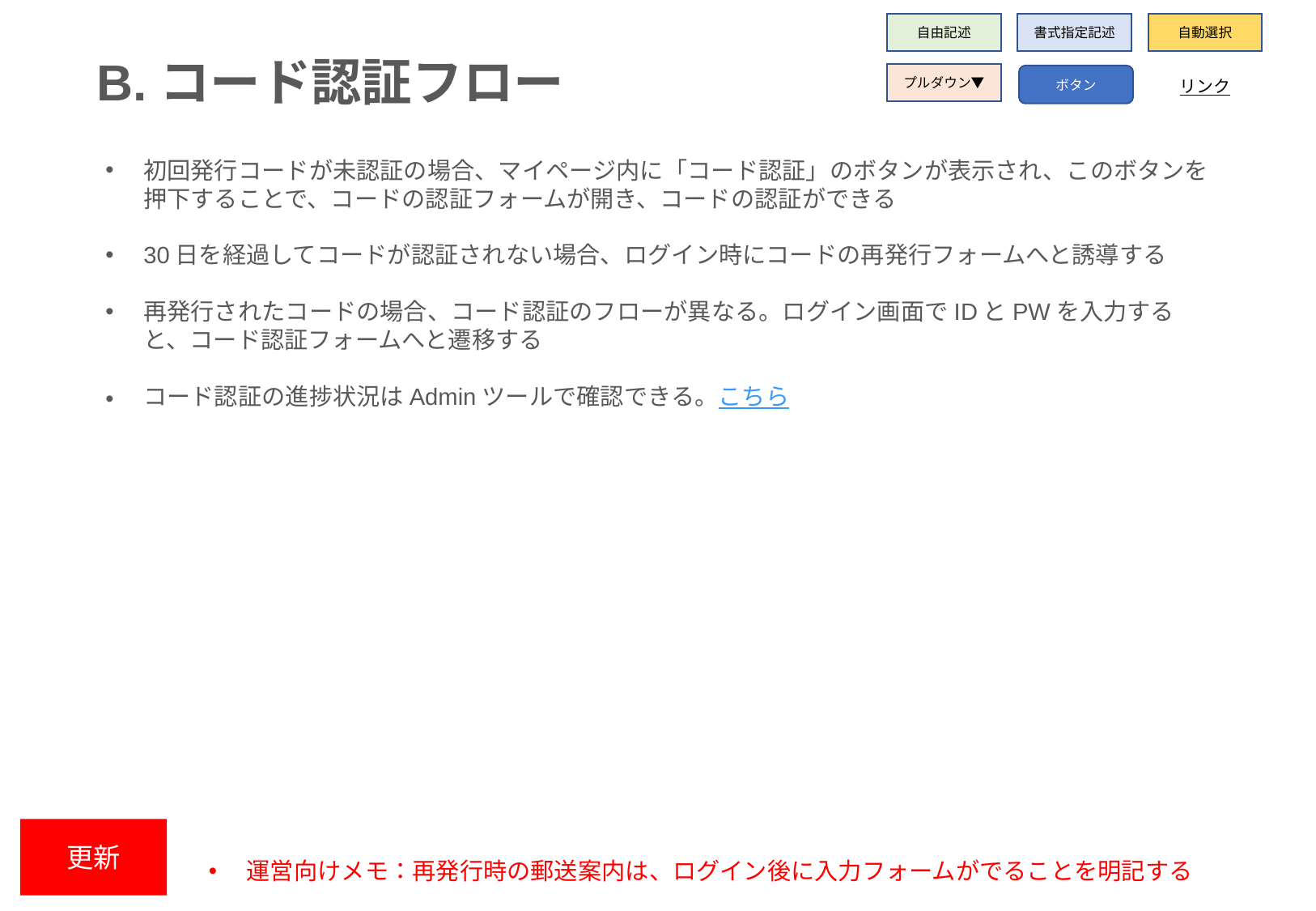

自由記述
書式指定記述
自動選択
B.コード認証フロー
プルダウン▼
ボタン
リンク
初回発行コードが未認証の場合、マイページ内に「コード認証」のボタンが表示され、このボタンを押下することで、コードの認証フォームが開き、コードの認証ができる

30日を経過してコードが認証されない場合、ログイン時にコードの再発行フォームへと誘導する

再発行されたコードの場合、コード認証のフローが異なる。ログイン画面でIDとPWを入力すると、コード認証フォームへと遷移する

コード認証の進捗状況はAdminツールで確認できる。こちら
更新
運営向けメモ：再発行時の郵送案内は、ログイン後に入力フォームがでることを明記する